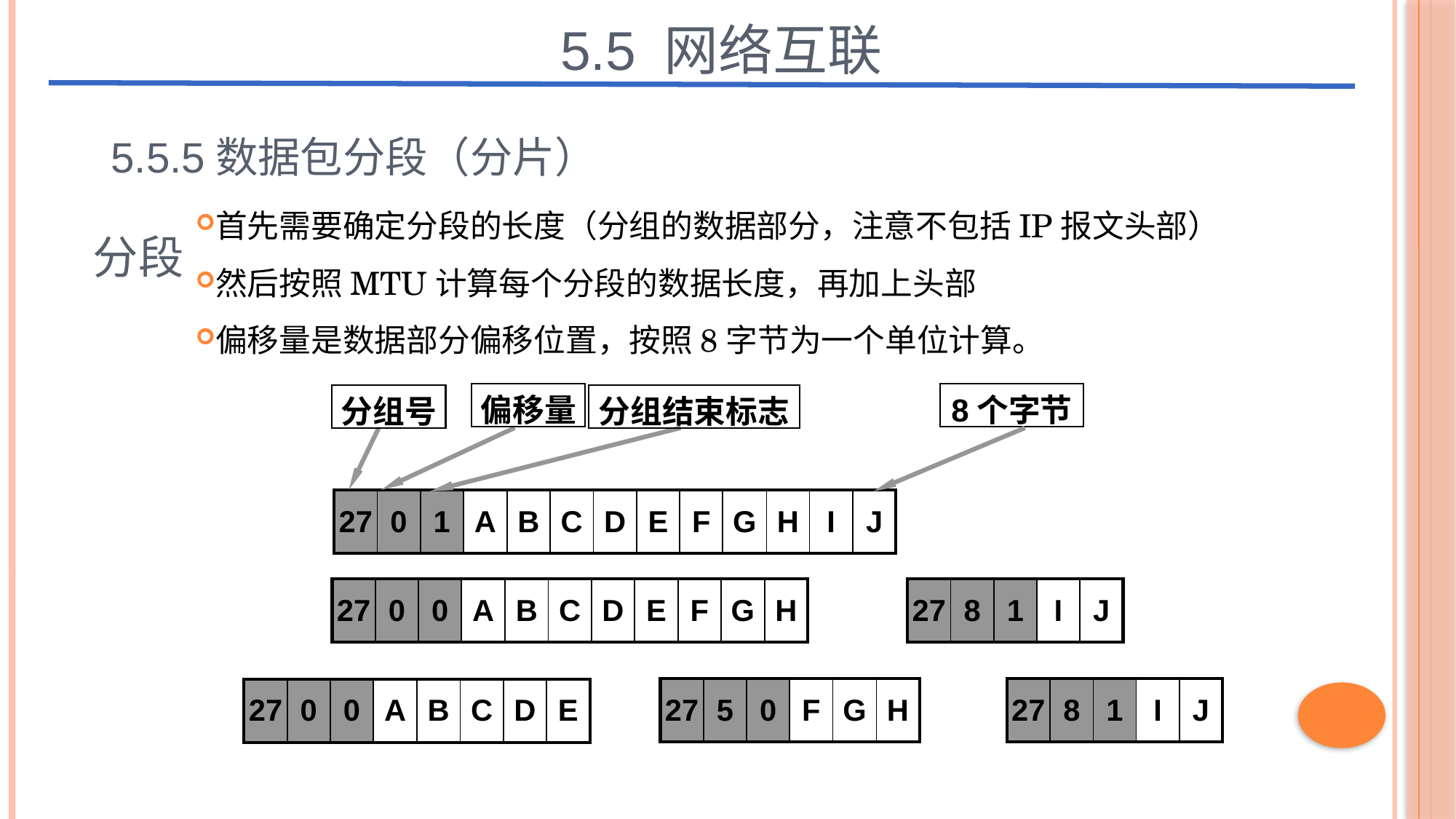

5.5 网络互联
5.5.5数据包分段（分片）
首先需要确定分段的长度（分组的数据部分，注意不包括IP报文头部）
然后按照MTU计算每个分段的数据长度，再加上头部
偏移量是数据部分偏移位置，按照8字节为一个单位计算。
# 分段
偏移量
8个字节
分组号
分组结束标志

| 27 | 0 | 1 | A | B | C | D | E | F | G | H | I | J |
| --- | --- | --- | --- | --- | --- | --- | --- | --- | --- | --- | --- | --- |
| 27 | 0 | 0 | A | B | C | D | E | F | G | H |
| --- | --- | --- | --- | --- | --- | --- | --- | --- | --- | --- |
| 27 | 8 | 1 | I | J |
| --- | --- | --- | --- | --- |
| 27 | 5 | 0 | F | G | H |
| --- | --- | --- | --- | --- | --- |
| 27 | 8 | 1 | I | J |
| --- | --- | --- | --- | --- |
| 27 | 0 | 0 | A | B | C | D | E |
| --- | --- | --- | --- | --- | --- | --- | --- |